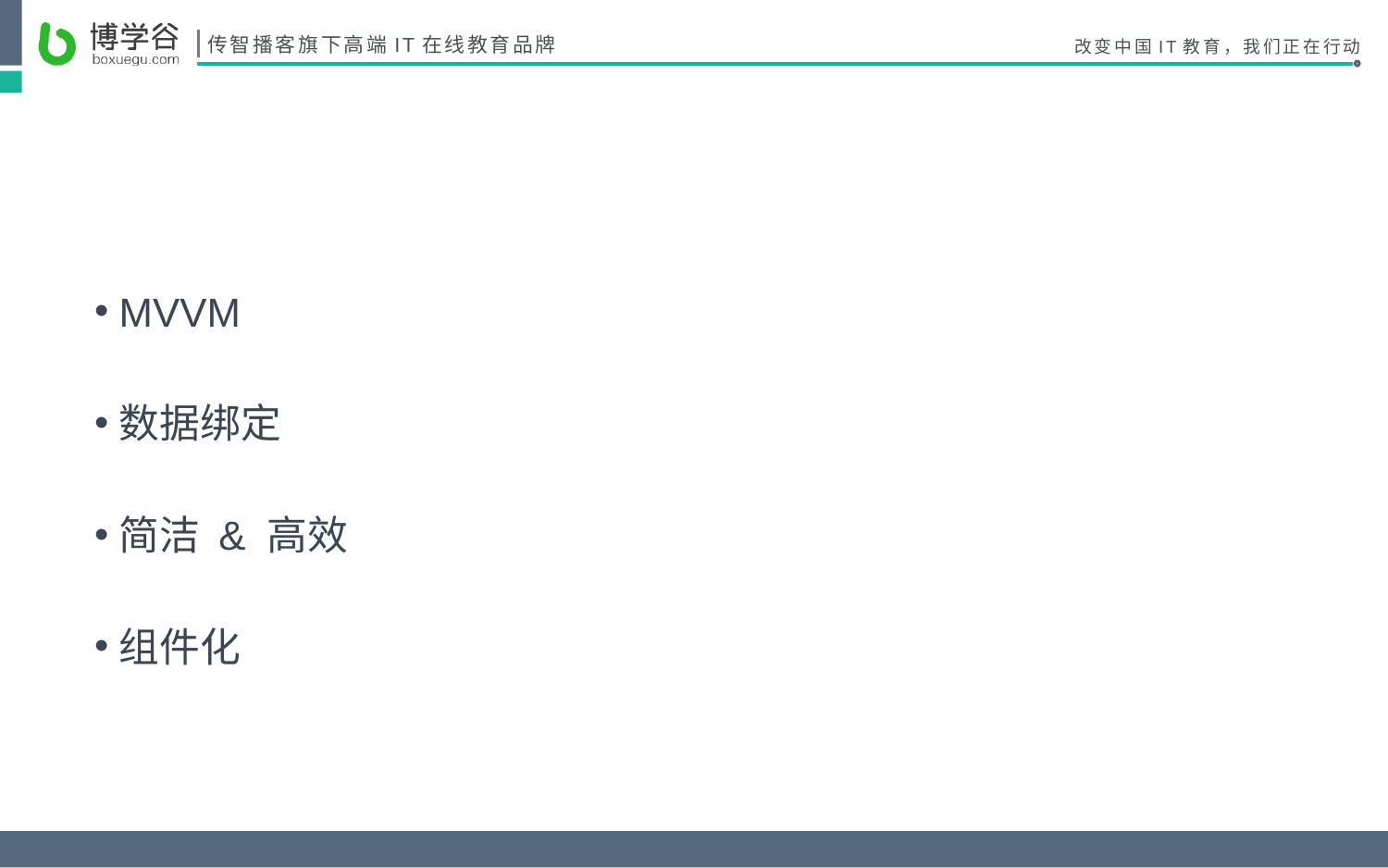

#
MVVM
数据绑定
简洁 & 高效
组件化